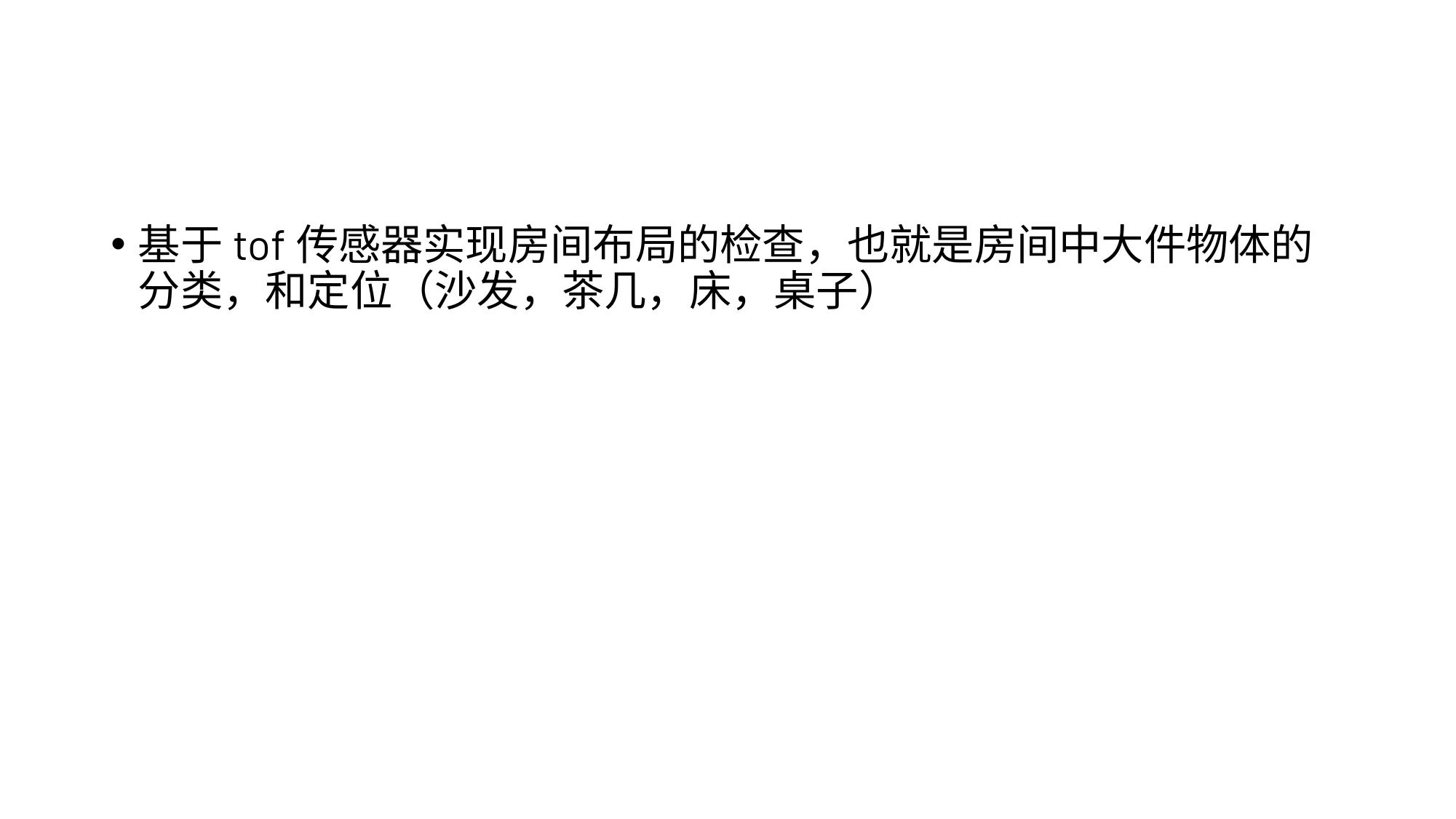

#
基于tof传感器实现房间布局的检查，也就是房间中大件物体的分类，和定位（沙发，茶几，床，桌子）